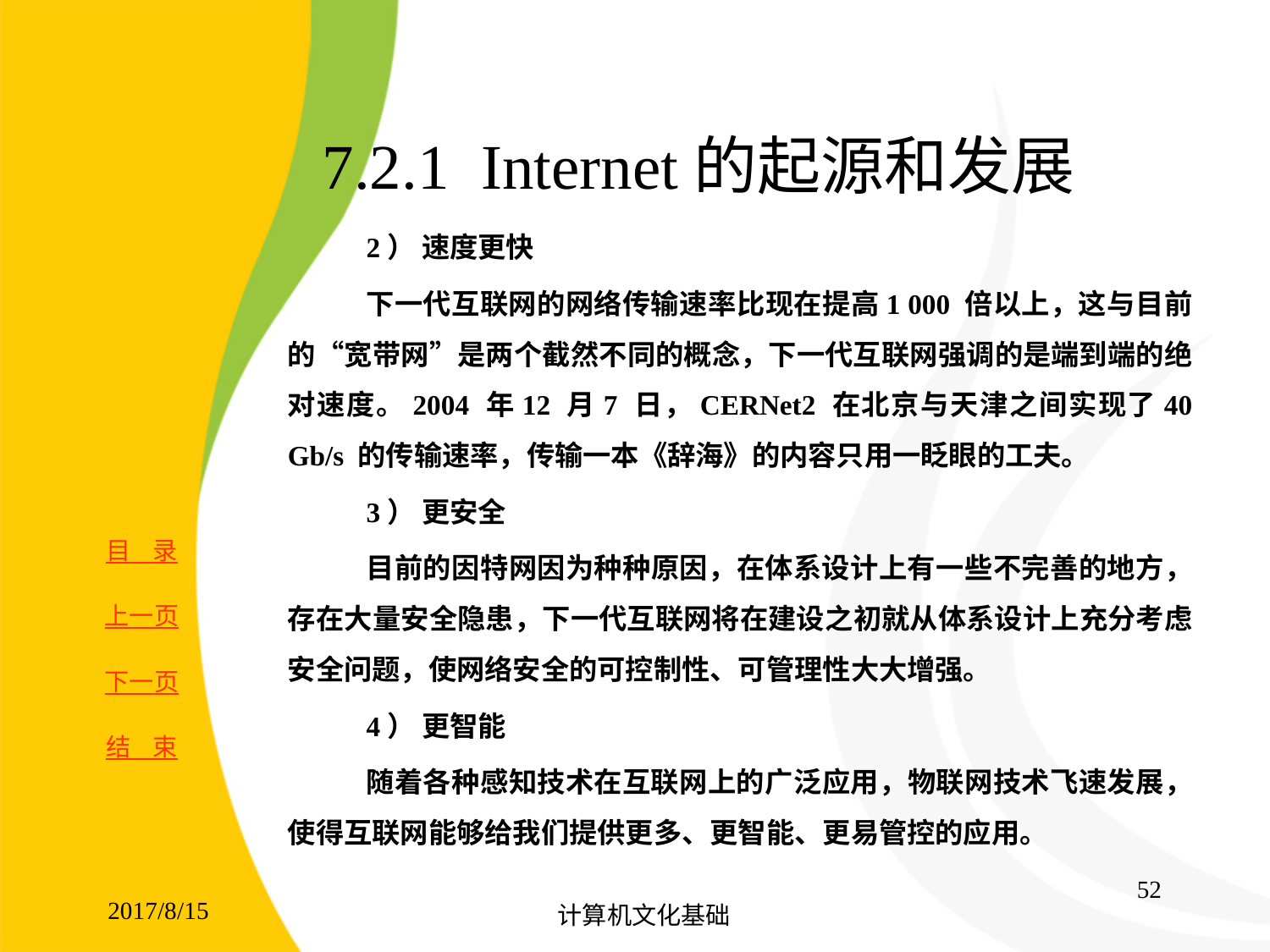

# 7.2.1  Internet的起源和发展
2） 速度更快
下一代互联网的网络传输速率比现在提高1 000 倍以上，这与目前的“宽带网”是两个截然不同的概念，下一代互联网强调的是端到端的绝对速度。2004 年12 月7 日，CERNet2 在北京与天津之间实现了40 Gb/s 的传输速率，传输一本《辞海》的内容只用一眨眼的工夫。
3） 更安全
目前的因特网因为种种原因，在体系设计上有一些不完善的地方，存在大量安全隐患，下一代互联网将在建设之初就从体系设计上充分考虑安全问题，使网络安全的可控制性、可管理性大大增强。
4） 更智能
随着各种感知技术在互联网上的广泛应用，物联网技术飞速发展，使得互联网能够给我们提供更多、更智能、更易管控的应用。
52
2017/8/15